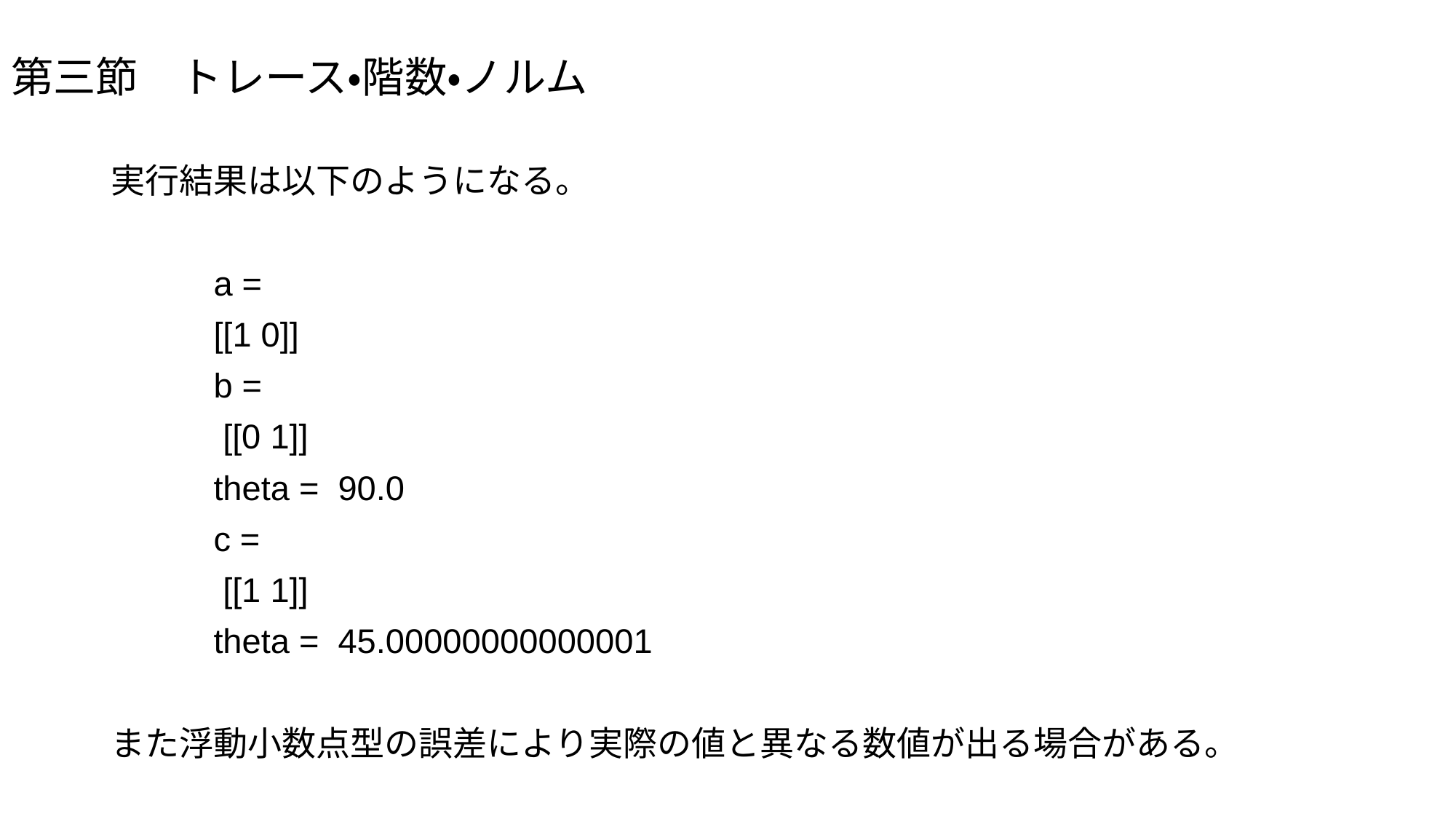

# 第三節　トレース・階数・ノルム
実行結果は以下のようになる。

	a =
 	[[1 0]]
	b =
	 [[0 1]]
	theta =  90.0
	c =
	 [[1 1]]
	theta =  45.00000000000001

また浮動小数点型の誤差により実際の値と異なる数値が出る場合がある。